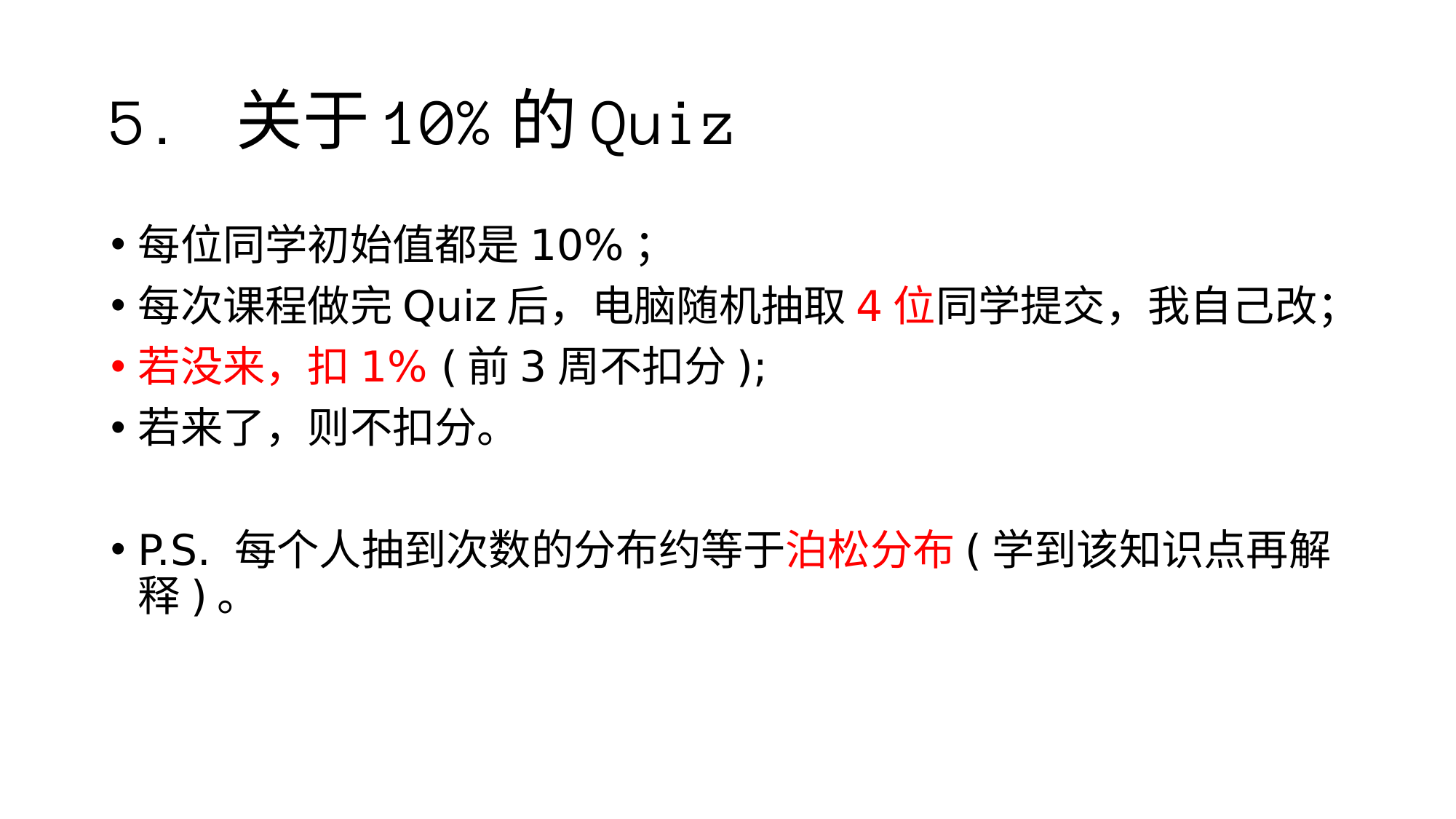

# 5. 关于10%的Quiz
每位同学初始值都是10%；
每次课程做完Quiz后，电脑随机抽取4位同学提交，我自己改；
若没来，扣1% (前3周不扣分);
若来了，则不扣分。

P.S. 每个人抽到次数的分布约等于泊松分布(学到该知识点再解释)。